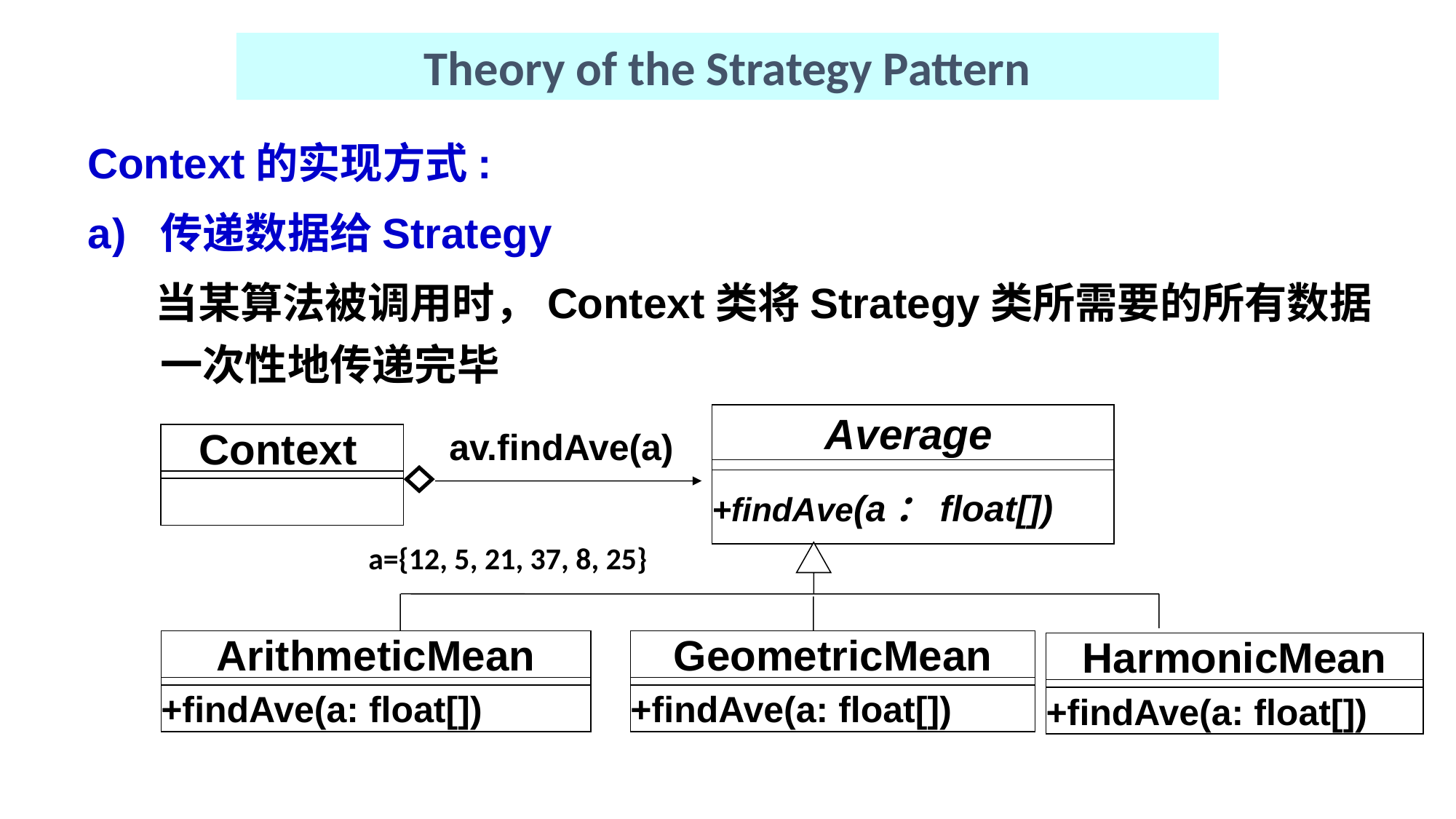

Theory of the Strategy Pattern
Context的实现方式:
传递数据给Strategy
      当某算法被调用时，Context类将Strategy类所需要的所有数据一次性地传递完毕
Average

+findAve(a：float[])
av.findAve(a)
Context

a={12, 5, 21, 37, 8, 25}

ArithmeticMean
GeometricMean
HarmonicMean

+findAve(a: float[])
+findAve(a: float[])
+findAve(a: float[])